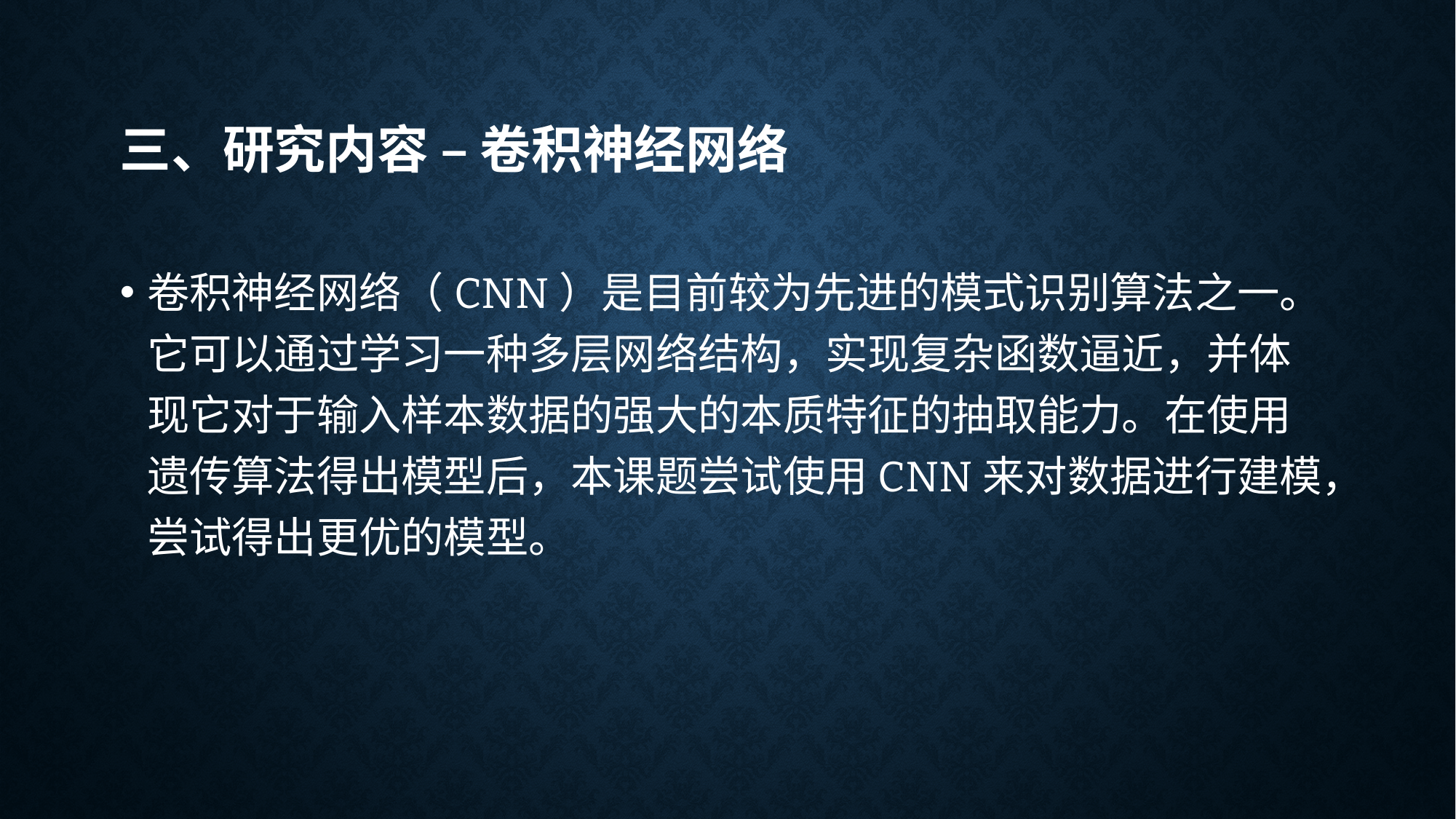

# 三、研究内容 – 卷积神经网络
卷积神经网络（CNN）是目前较为先进的模式识别算法之一。它可以通过学习一种多层网络结构，实现复杂函数逼近，并体现它对于输入样本数据的强大的本质特征的抽取能力。在使用遗传算法得出模型后，本课题尝试使用CNN来对数据进行建模，尝试得出更优的模型。